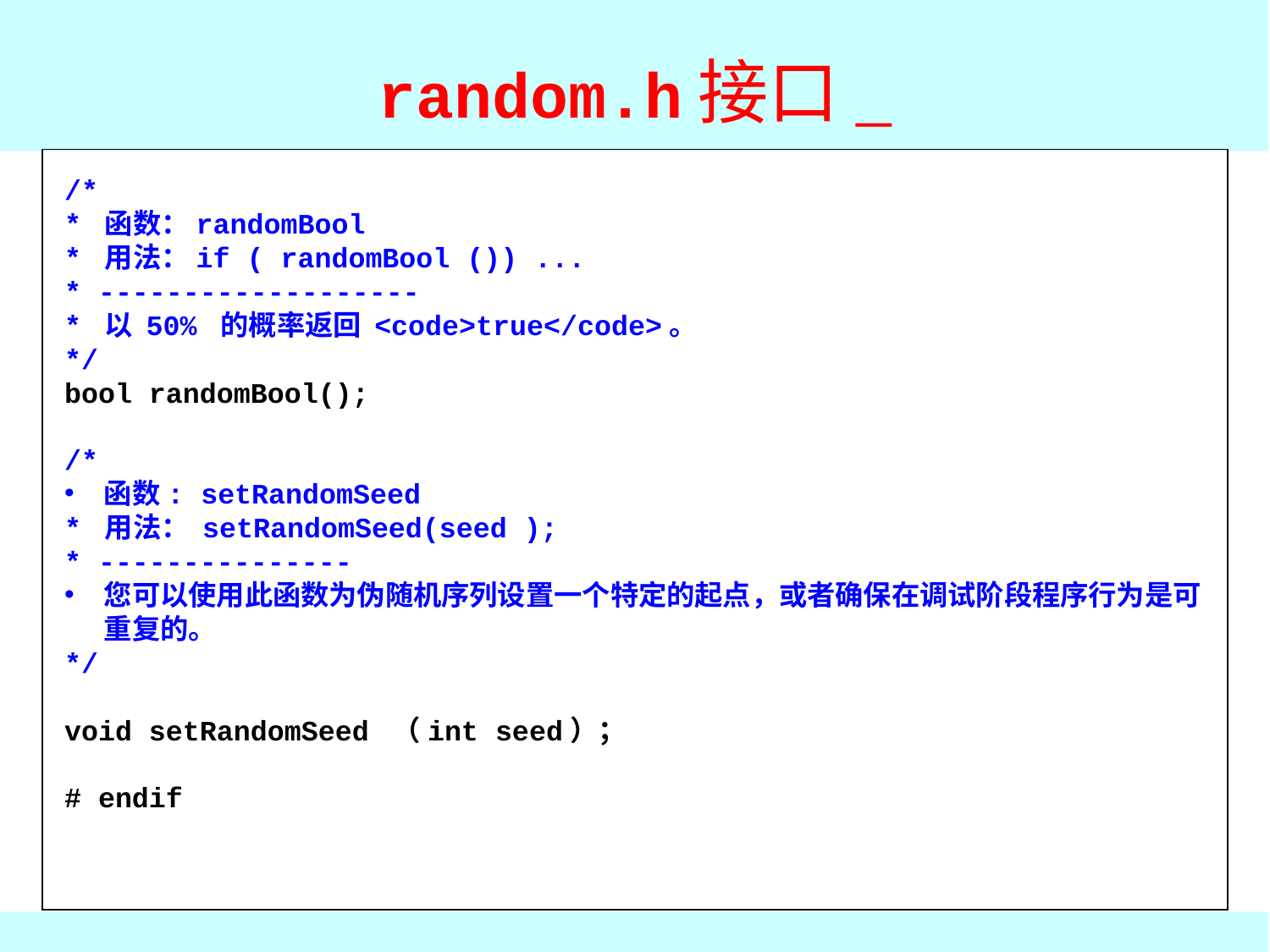

# random.h接口_

/*
* 函数：randomBool
* 用法：if ( randomBool ()) ...
* -------------------
* 以 50% 的概率返回 <code>true</code>。
*/
bool randomBool();

/*
函数: setRandomSeed
* 用法： setRandomSeed(seed );
* ---------------
您可以使用此函数为伪随机序列设置一个特定的起点，或者确保在调试阶段程序行为是可重复的。
*/

void setRandomSeed （int seed）；

# endif
/*
* 功能：随机真实
* 用法：double d = randomReal(low, high);
* --------------------------
* 返回半开区间[low, high)中的一个随机数。
* 半开区间包括第一个端点，但不包括
* 第二。
*/

双随机实数（双低，双高）；

/*
* 功能：随机机会
* 用法：if ( randomChance(p )) ...
* -------------------
p指示的概率返回 true 。这
* 参数p必须是介于 0 之间的浮点数（从不）
* 和 1（总是）。
*/

布尔 随机机会（双 p );